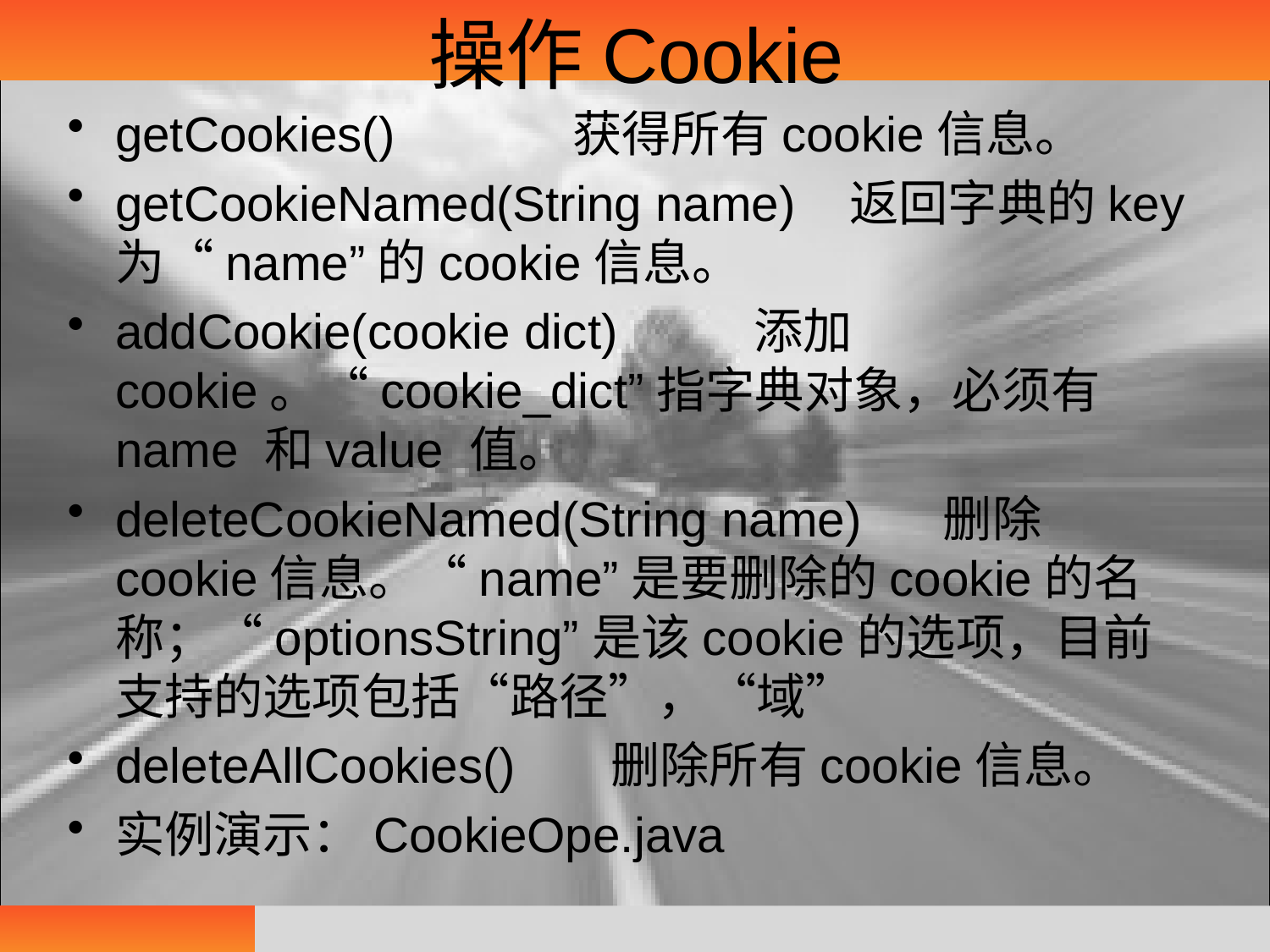

# 操作Cookie
getCookies()            获得所有cookie信息。
getCookieNamed(String name)   返回字典的key为“name”的cookie信息。
addCookie(cookie dict)         添加cookie。“cookie_dict”指字典对象，必须有name 和value 值。
deleteCookieNamed(String name)     删除cookie信息。“name”是要删除的cookie的名称；“optionsString”是该cookie的选项，目前支持的选项包括“路径”，“域”
deleteAllCookies()      删除所有cookie信息。
实例演示：CookieOpe.java